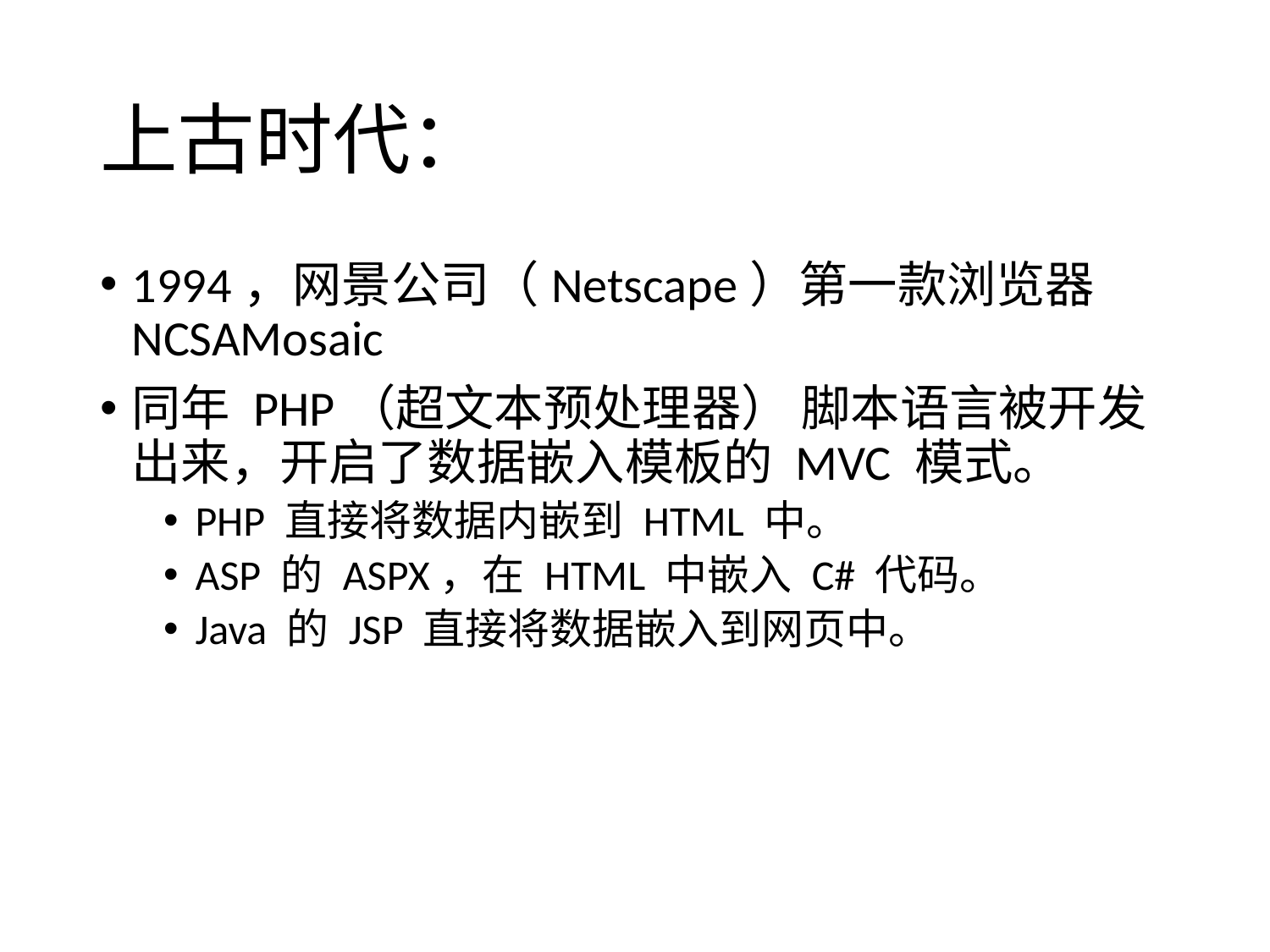

# 上古时代：
1994，网景公司（Netscape）第一款浏览器 NCSAMosaic
同年 PHP（超文本预处理器） 脚本语言被开发出来，开启了数据嵌入模板的 MVC 模式。
PHP 直接将数据内嵌到 HTML 中。
ASP 的 ASPX，在 HTML 中嵌入 C# 代码。
Java 的 JSP 直接将数据嵌入到网页中。